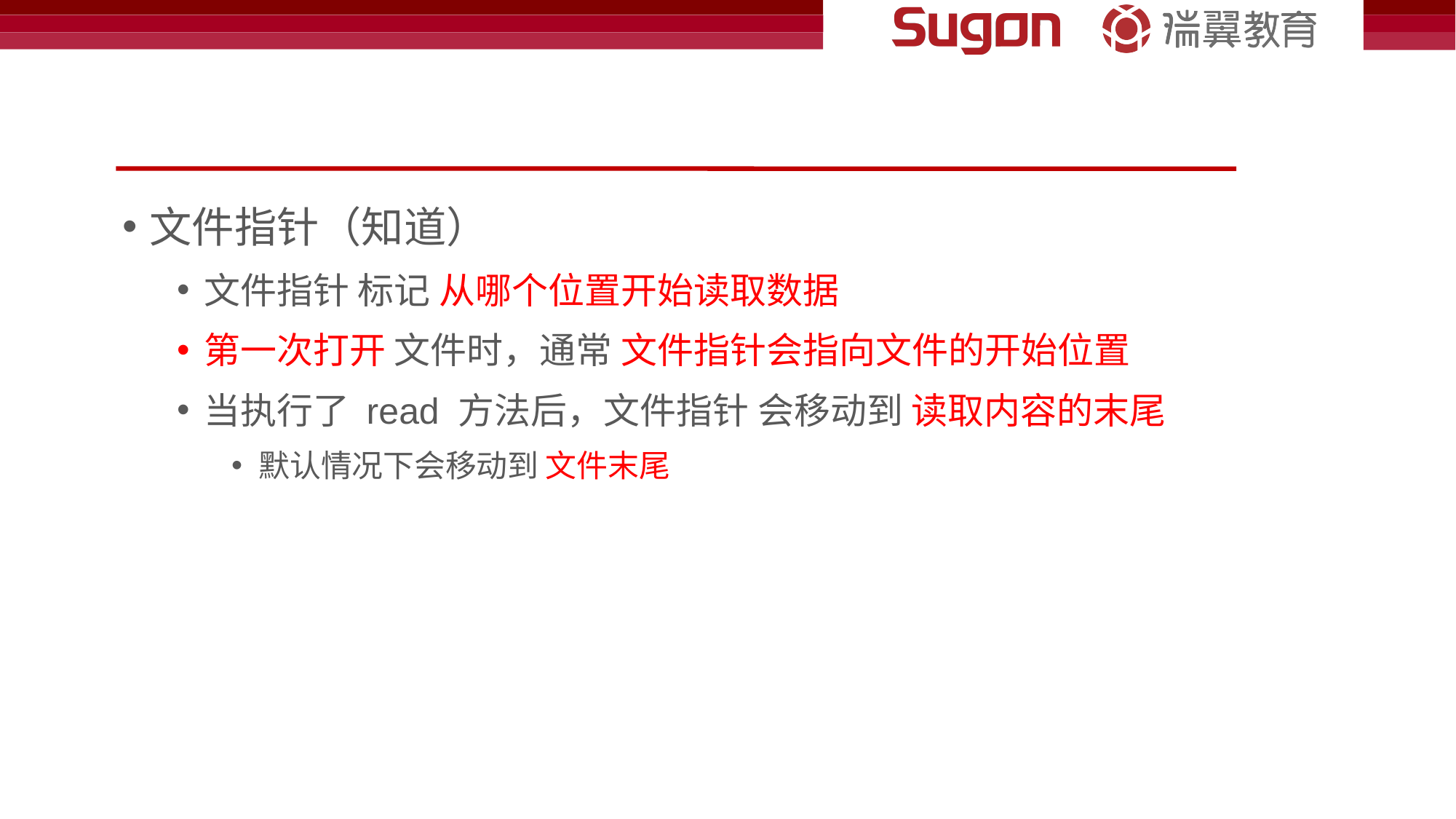

#
文件指针（知道）
文件指针 标记 从哪个位置开始读取数据
第一次打开 文件时，通常 文件指针会指向文件的开始位置
当执行了 read 方法后，文件指针 会移动到 读取内容的末尾
默认情况下会移动到 文件末尾